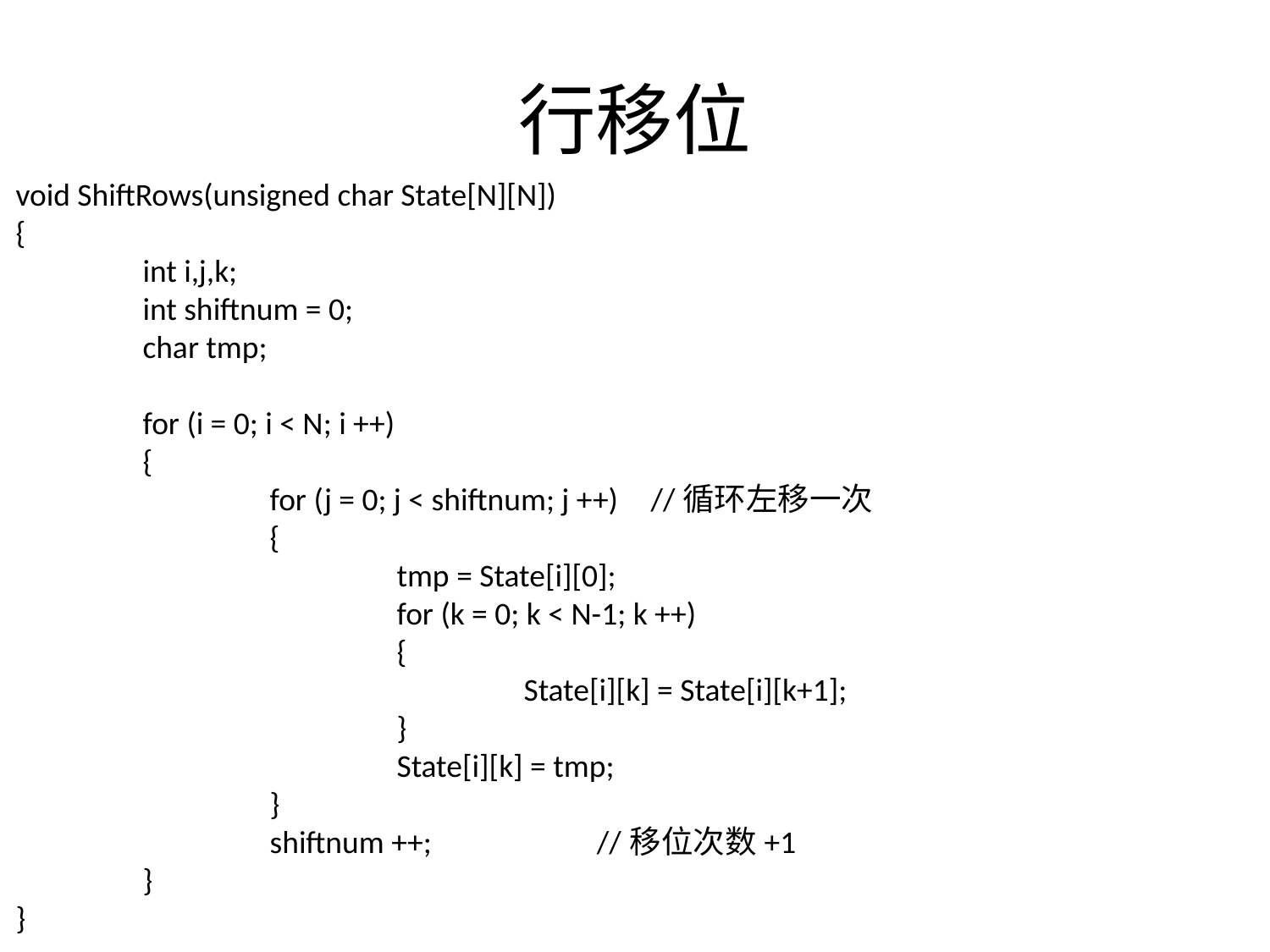

# 行移位
void ShiftRows(unsigned char State[N][N])
{
	int i,j,k;
	int shiftnum = 0;
	char tmp;

	for (i = 0; i < N; i ++)
	{
		for (j = 0; j < shiftnum; j ++)	//循环左移一次
		{
			tmp = State[i][0];
			for (k = 0; k < N-1; k ++)
			{
				State[i][k] = State[i][k+1];
			}
			State[i][k] = tmp;
		}
		shiftnum ++;                       //移位次数+1
	}
}